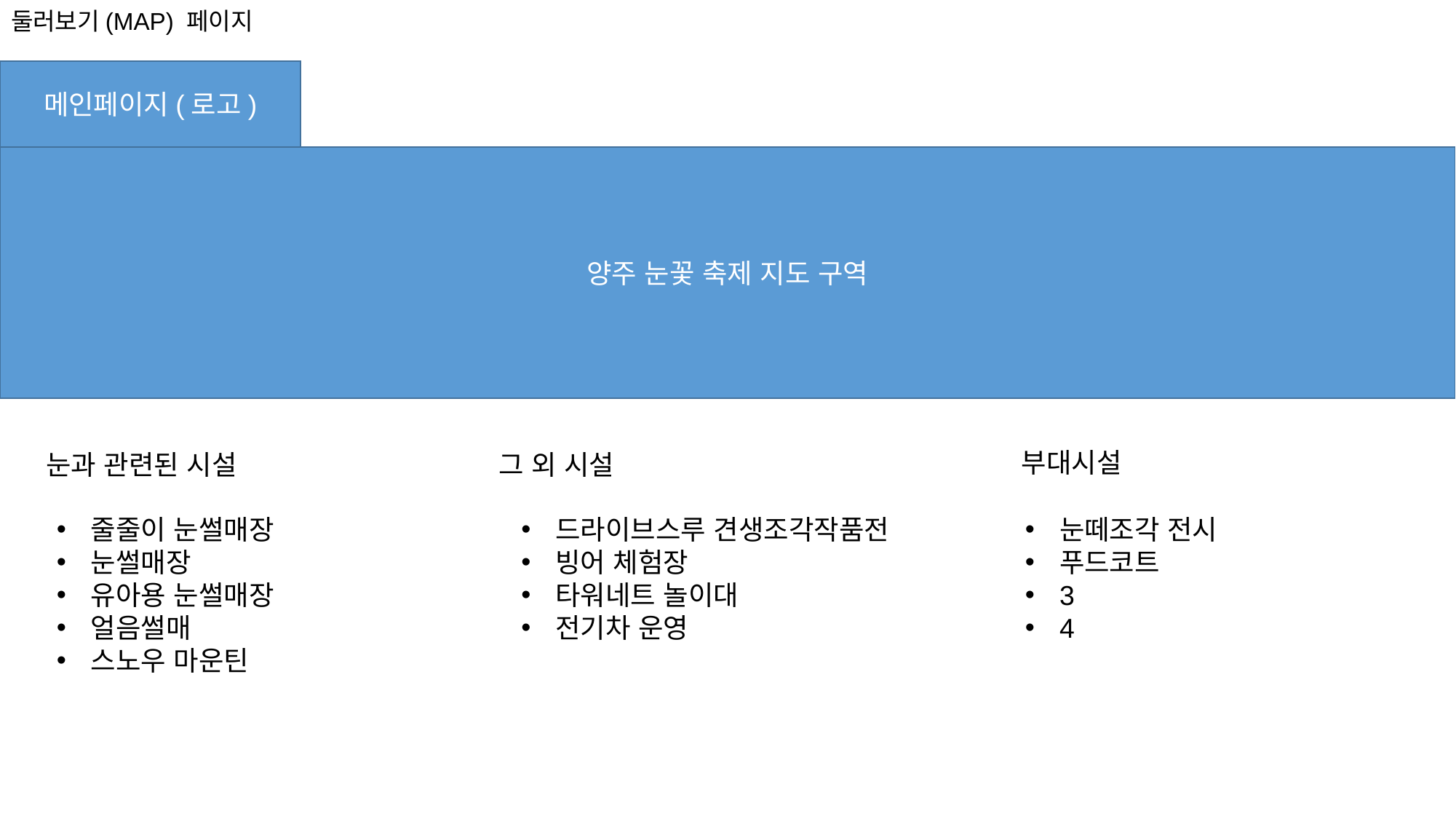

# 둘러보기(MAP) 페이지
메인페이지(로고)
양주 눈꽃 축제 지도 구역
부대시설
눈과 관련된 시설
그 외 시설
줄줄이 눈썰매장
눈썰매장
유아용 눈썰매장
얼음썰매
스노우 마운틴
눈떼조각 전시
푸드코트
3
4
드라이브스루 견생조각작품전
빙어 체험장
타워네트 놀이대
전기차 운영